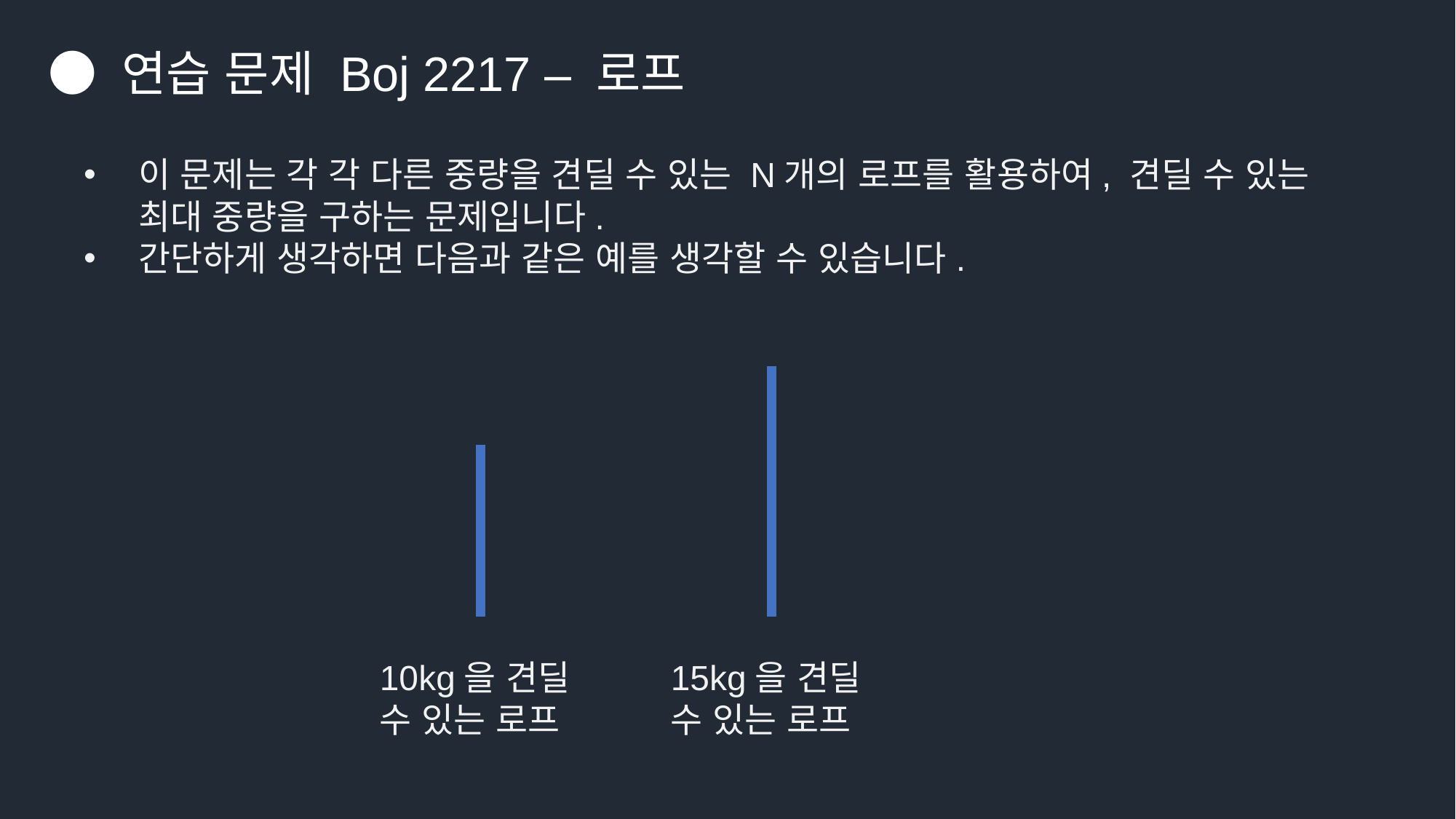

● 연습 문제 Boj 2217 – 로프
이 문제는 각 각 다른 중량을 견딜 수 있는 N개의 로프를 활용하여, 견딜 수 있는 최대 중량을 구하는 문제입니다.
간단하게 생각하면 다음과 같은 예를 생각할 수 있습니다.
15kg을 견딜 수 있는 로프
10kg을 견딜 수 있는 로프